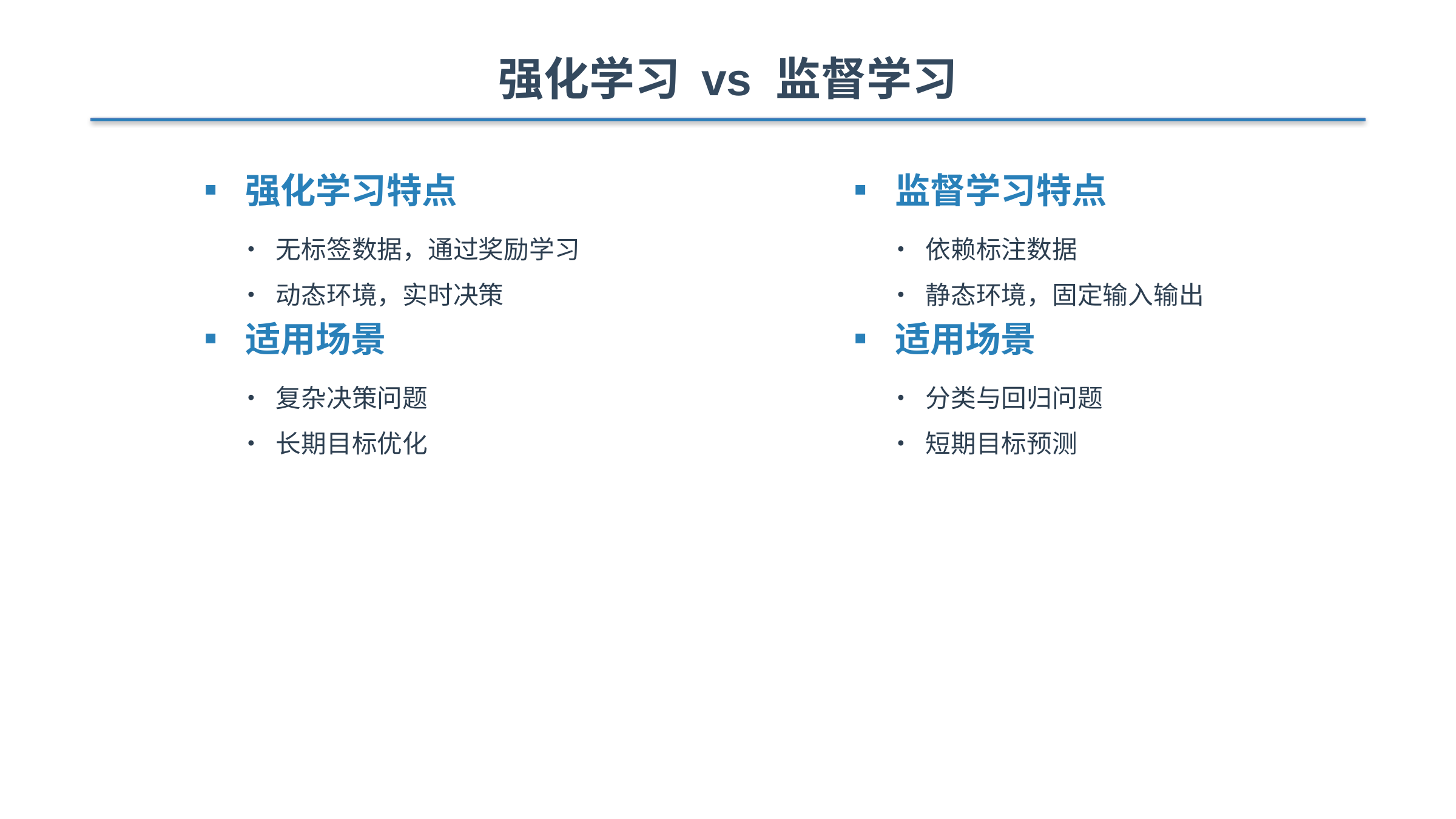

强化学习 vs 监督学习

▪ 强化学习特点
• 无标签数据，通过奖励学习
• 动态环境，实时决策
▪ 适用场景
• 复杂决策问题
• 长期目标优化

▪ 监督学习特点
• 依赖标注数据
• 静态环境，固定输入输出
▪ 适用场景
• 分类与回归问题
• 短期目标预测